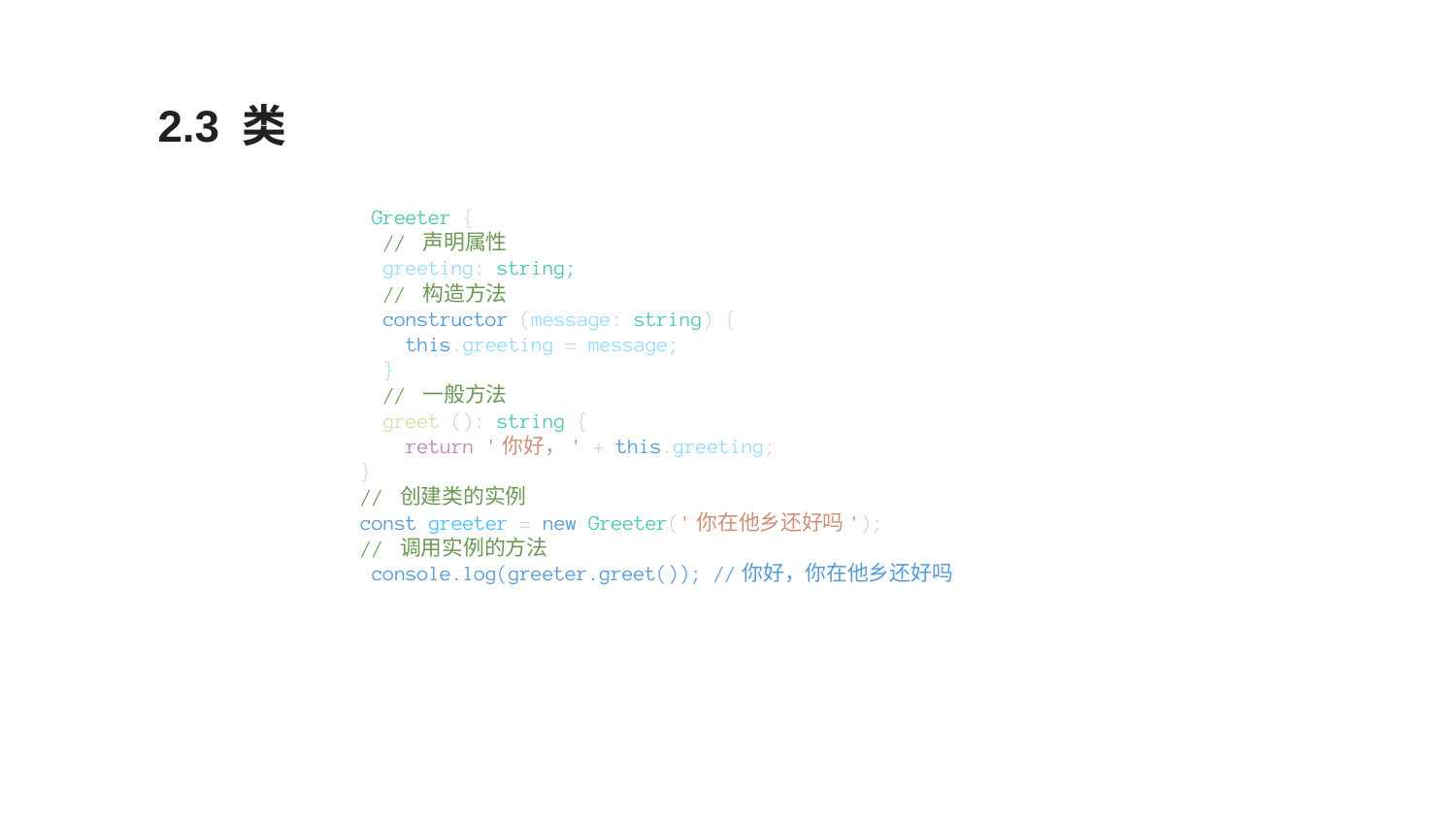

2.3 类
claGreeter {    // 声明属性    greeting: string;    // 构造方法    constructor (message: string) {      this.greeting = message;    }    // 一般方法    greet (): string {      return '你好，' + this.greeting;  }  // 创建类的实例  const greeter = new Greeter('你在他乡还好吗');  // 调用实例的方法   console.log(greeter.greet()); //你好，你在他乡还好吗